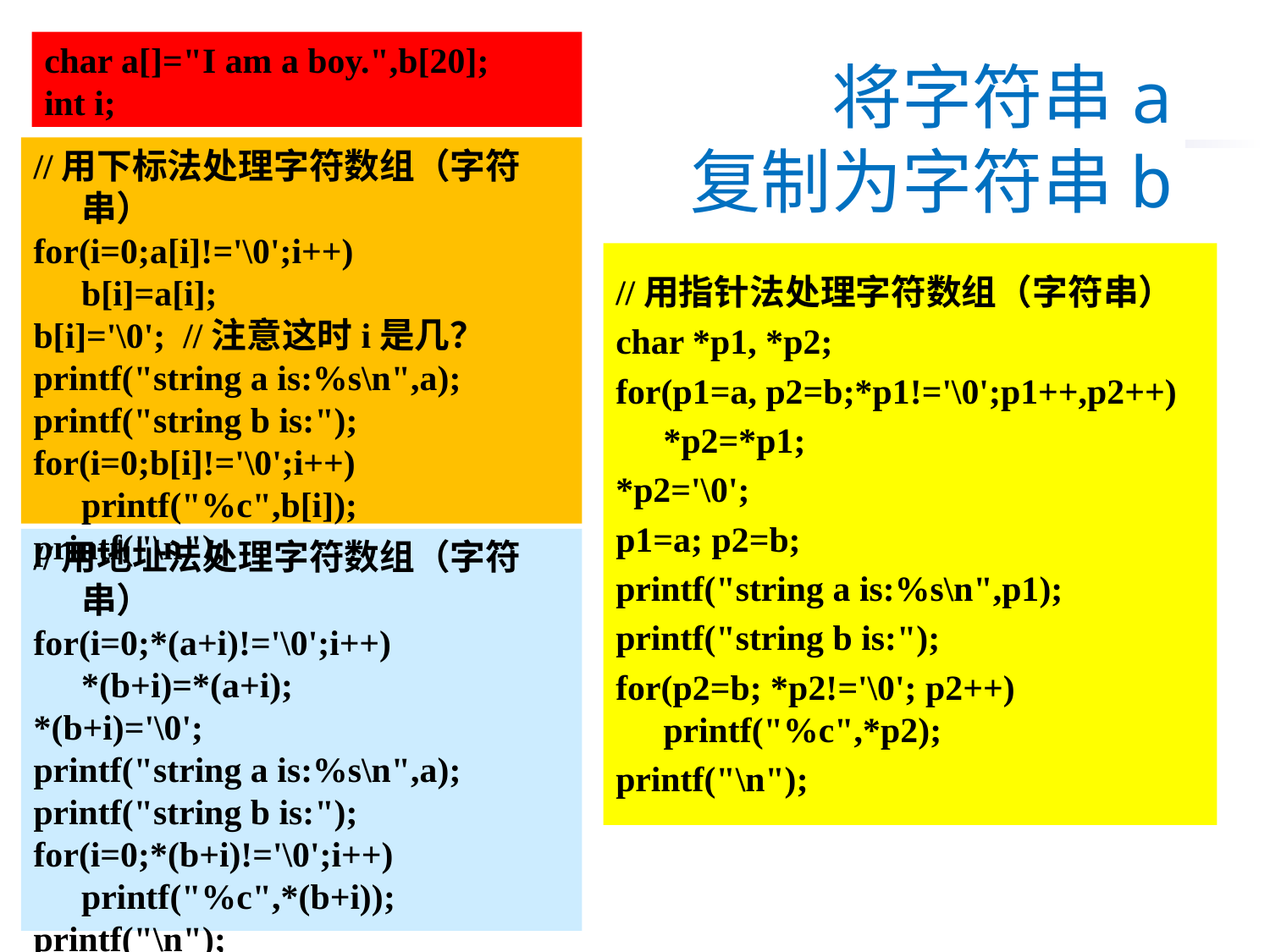

char a[]="I am a boy.",b[20];
int i;
将字符串a
复制为字符串b
//用下标法处理字符数组（字符串）
for(i=0;a[i]!='\0';i++)
	b[i]=a[i];
b[i]='\0';  //注意这时i是几？
printf("string a is:%s\n",a);
printf("string b is:");
for(i=0;b[i]!='\0';i++)
	printf("%c",b[i]);
printf("\n");
//用指针法处理字符数组（字符串）
char *p1, *p2;
for(p1=a, p2=b;*p1!='\0';p1++,p2++)
	*p2=*p1;
*p2='\0';
p1=a; p2=b;
printf("string a is:%s\n",p1);
printf("string b is:");
for(p2=b; *p2!='\0'; p2++) printf("%c",*p2);
printf("\n");
//用地址法处理字符数组（字符串）
for(i=0;*(a+i)!='\0';i++)
	*(b+i)=*(a+i);
*(b+i)='\0';
printf("string a is:%s\n",a);
printf("string b is:");
for(i=0;*(b+i)!='\0';i++)  printf("%c",*(b+i));
printf("\n");